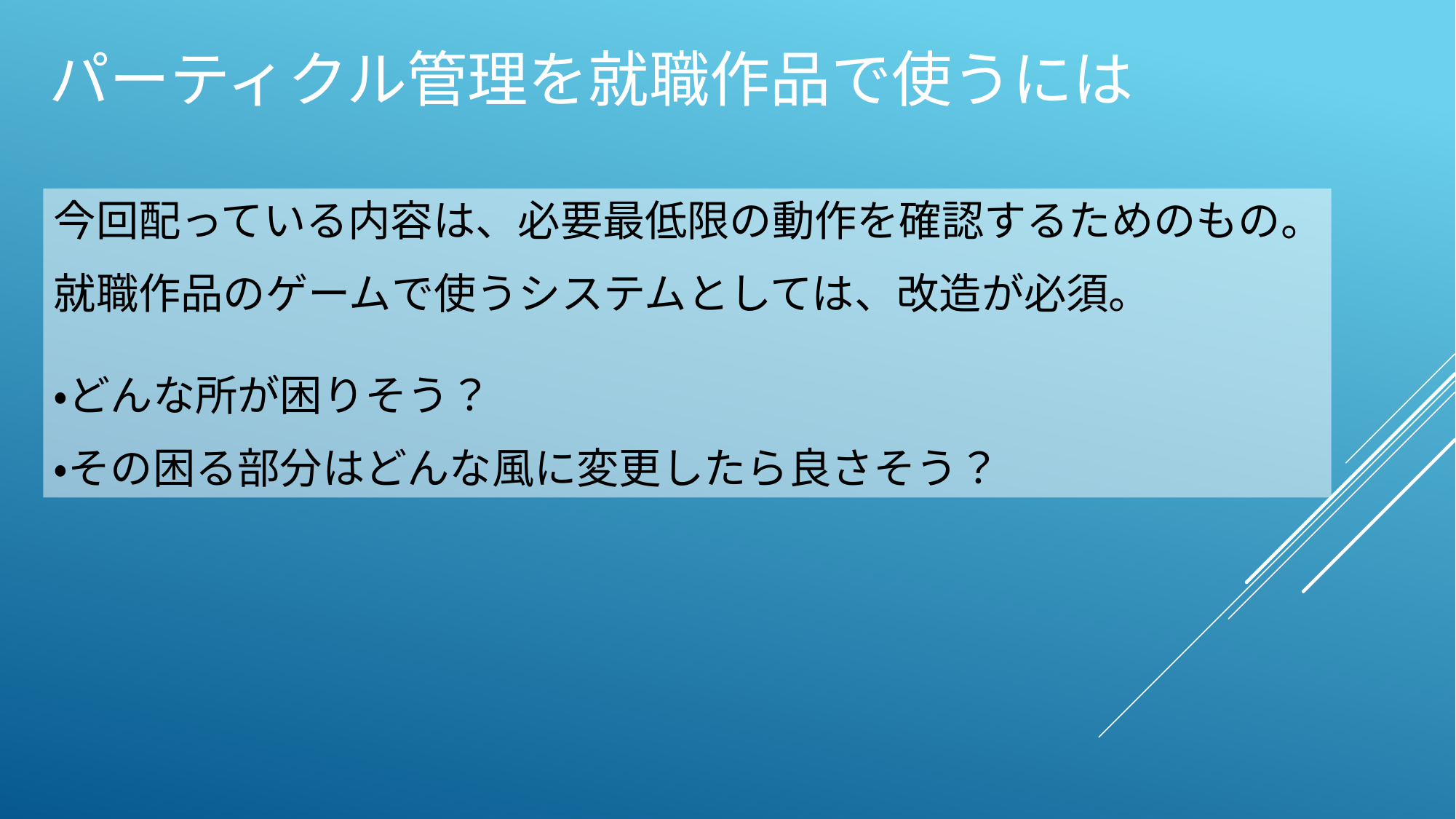

パーティクル管理を就職作品で使うには
今回配っている内容は、必要最低限の動作を確認するためのもの。

就職作品のゲームで使うシステムとしては、改造が必須。

・どんな所が困りそう？

・その困る部分はどんな風に変更したら良さそう？